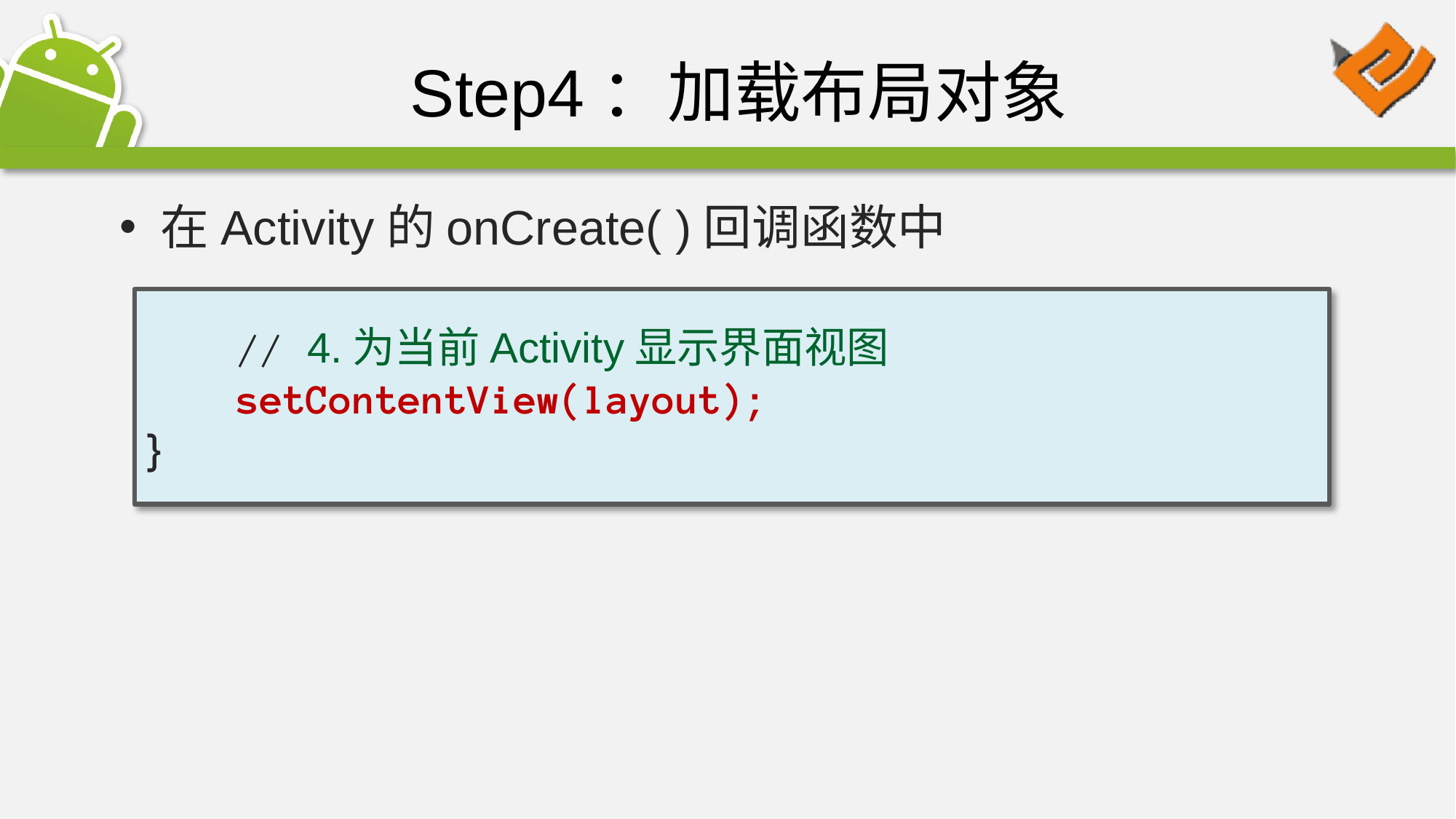

# Step4：加载布局对象
在Activity的onCreate( )回调函数中
    // 4.为当前Activity显示界面视图
    setContentView(layout);
}